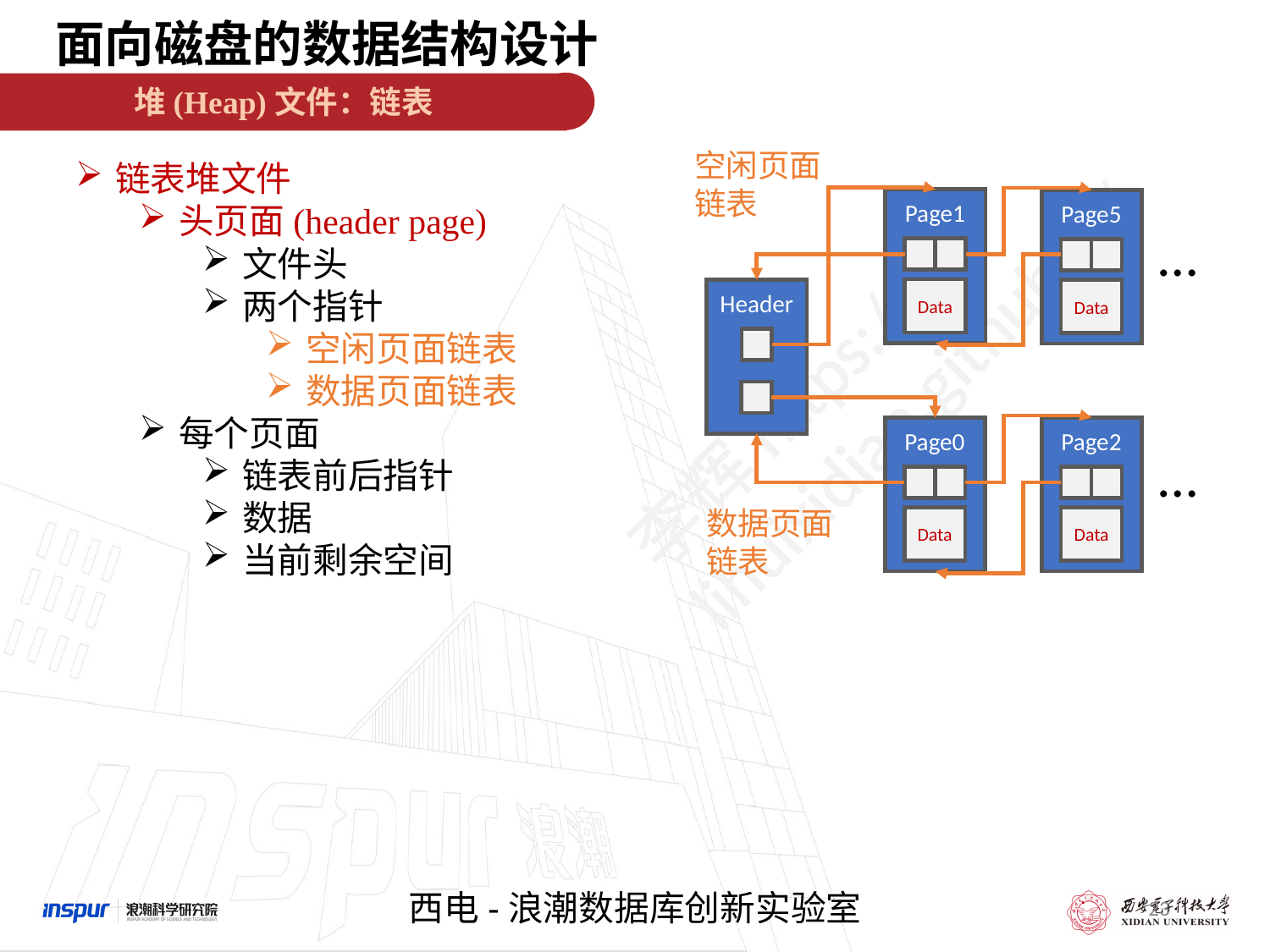

面向磁盘的数据结构设计

堆(Heap)文件：链表
空闲页面
链表
链表堆文件
头页面(header page)
文件头
两个指针
空闲页面链表
数据页面链表
每个页面
链表前后指针
数据
当前剩余空间

Page1

Data

Page5

Data
…

Header

Page2

Data

Page0

Data
…
数据页面
链表
23